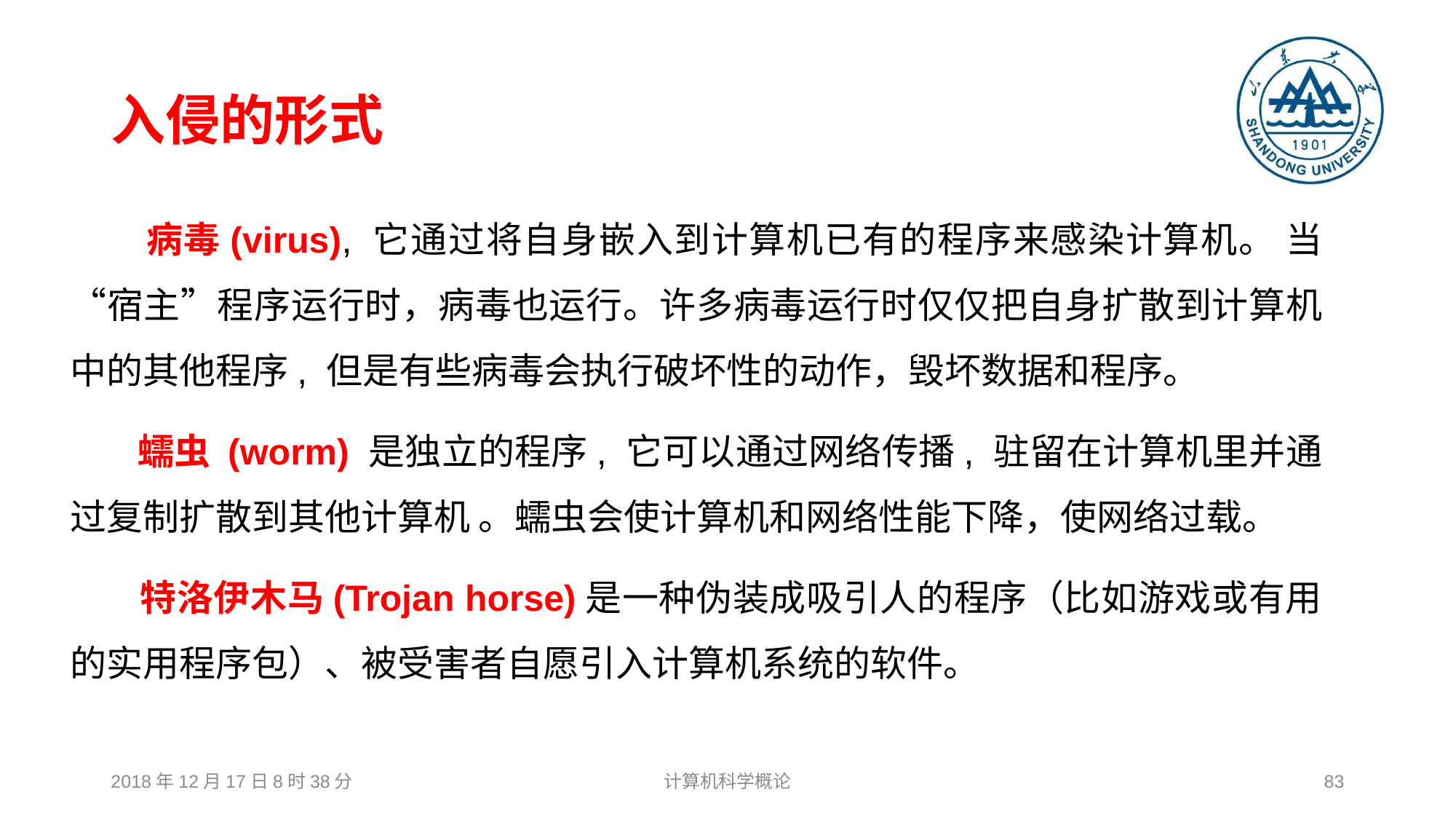

# 入侵的形式
       病毒(virus), 它通过将自身嵌入到计算机已有的程序来感染计算机。 当“宿主”程序运行时，病毒也运行。许多病毒运行时仅仅把自身扩散到计算机中的其他程序, 但是有些病毒会执行破坏性的动作，毁坏数据和程序。
       蠕虫 (worm) 是独立的程序, 它可以通过网络传播, 驻留在计算机里并通过复制扩散到其他计算机 。蠕虫会使计算机和网络性能下降，使网络过载。
       特洛伊木马(Trojan horse)是一种伪装成吸引人的程序（比如游戏或有用的实用程序包）、被受害者自愿引入计算机系统的软件。
2018年12月17日8时38分
计算机科学概论
83